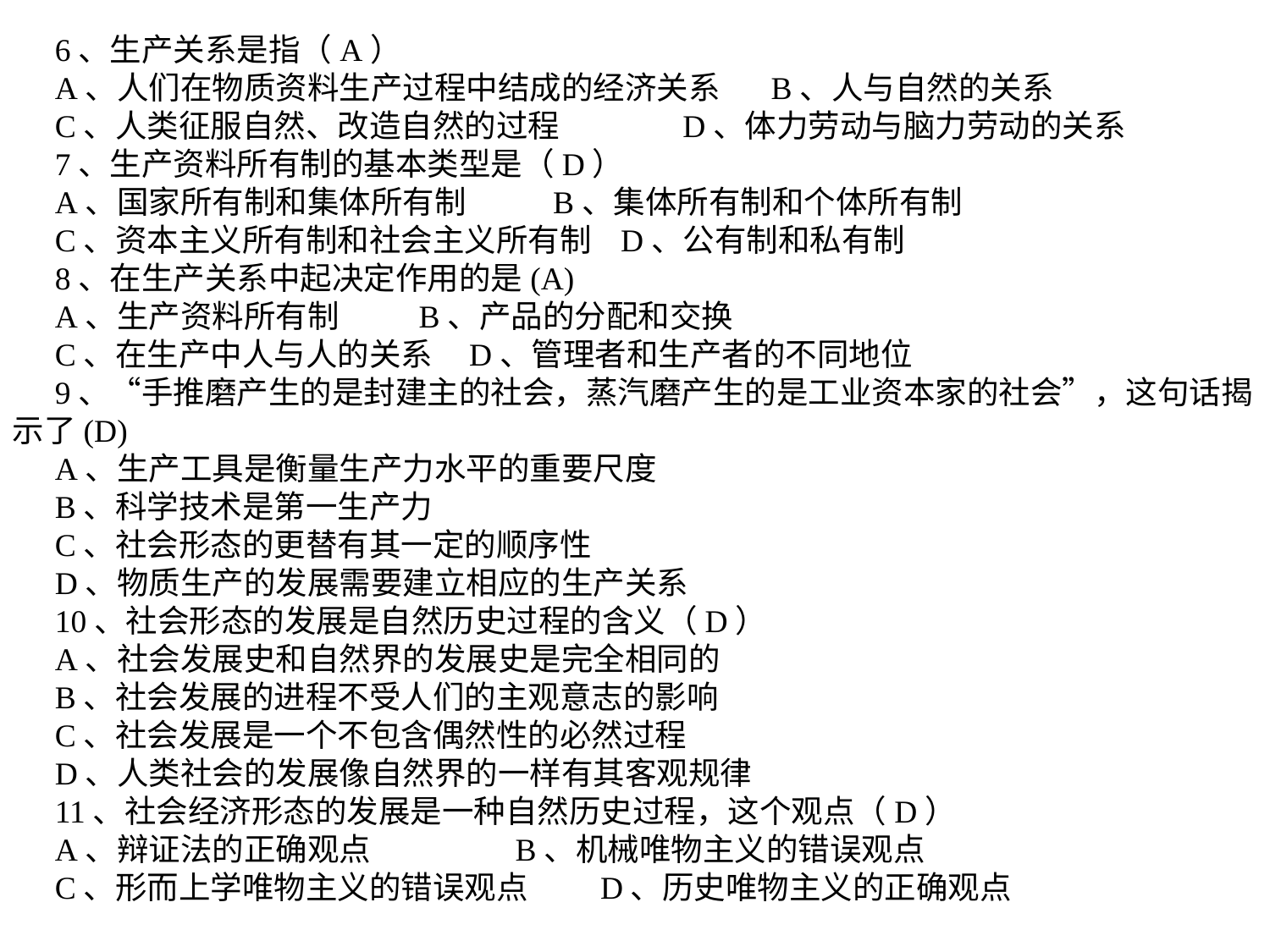

6、生产关系是指（A）
A、人们在物质资料生产过程中结成的经济关系      B、人与自然的关系
C、人类征服自然、改造自然的过程                D、体力劳动与脑力劳动的关系
7、生产资料所有制的基本类型是（D）
A、国家所有制和集体所有制           B、集体所有制和个体所有制
C、资本主义所有制和社会主义所有制   D、公有制和私有制
8、在生产关系中起决定作用的是(A)
A、生产资料所有制          B、产品的分配和交换
C、在生产中人与人的关系    D、管理者和生产者的不同地位
9、“手推磨产生的是封建主的社会，蒸汽磨产生的是工业资本家的社会”，这句话揭示了(D)
A、生产工具是衡量生产力水平的重要尺度
B、科学技术是第一生产力
C、社会形态的更替有其一定的顺序性
D、物质生产的发展需要建立相应的生产关系
10、社会形态的发展是自然历史过程的含义（D）
A、社会发展史和自然界的发展史是完全相同的
B、社会发展的进程不受人们的主观意志的影响
C、社会发展是一个不包含偶然性的必然过程
D、人类社会的发展像自然界的一样有其客观规律
11、社会经济形态的发展是一种自然历史过程，这个观点（D）
A、辩证法的正确观点                   B、机械唯物主义的错误观点
C、形而上学唯物主义的错误观点         D、历史唯物主义的正确观点